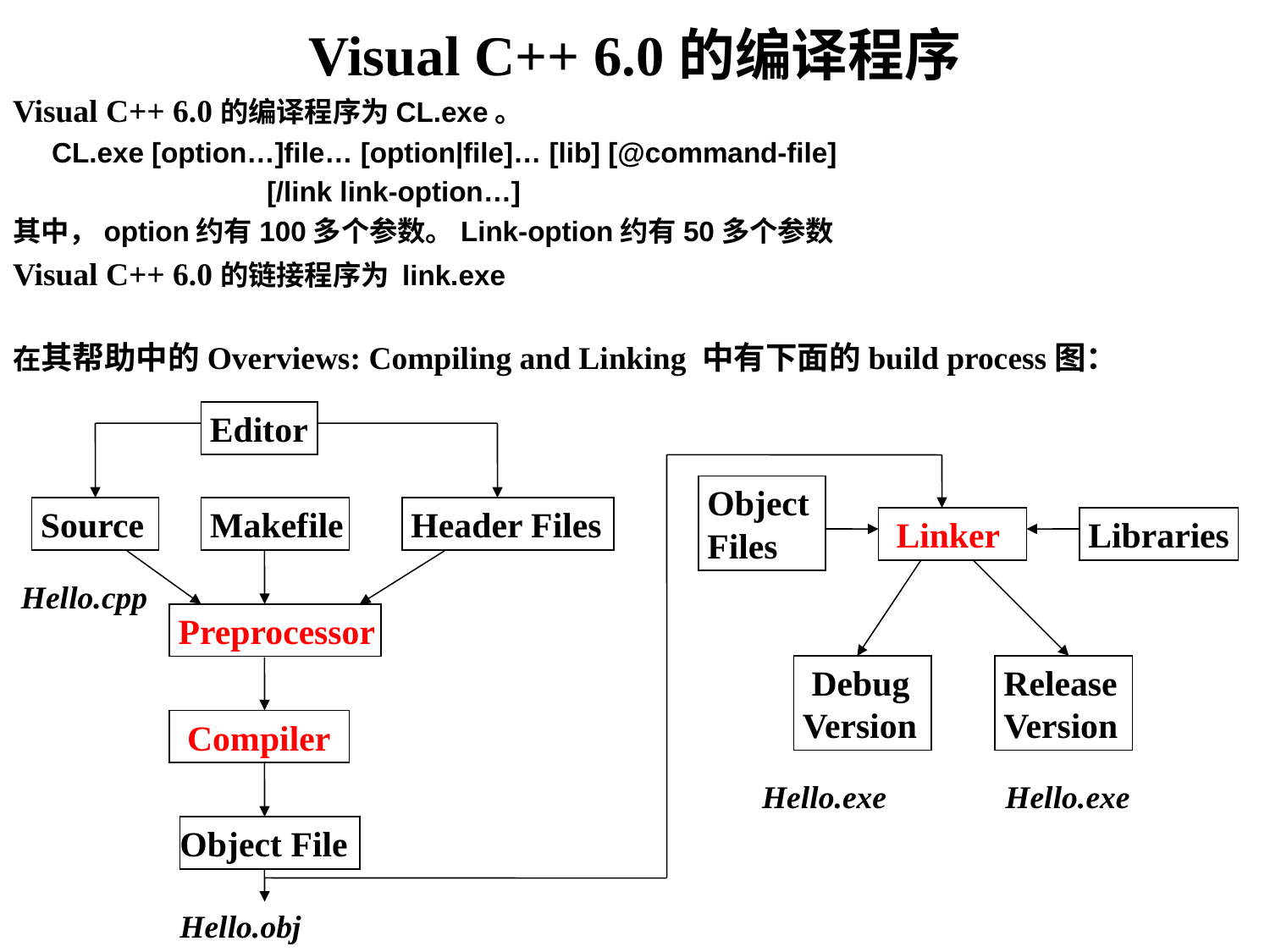

# Visual C++ 6.0的编译程序
Visual C++ 6.0的编译程序为CL.exe。
     CL.exe [option…]file… [option|file]… [lib] [@command-file]
		[/link link-option…]
其中，option约有100多个参数。Link-option约有50多个参数
Visual C++ 6.0的链接程序为 link.exe

在其帮助中的Overviews: Compiling and Linking 中有下面的build process图：
 Editor

 Source
 Makefile
 Header Files

Hello.cpp
 Preprocessor

  Compiler

Object File

Hello.obj

 Object
 Files
  Linker
 Libraries

  Debug
 Version
 Release
 Version
Hello.exe
Hello.exe